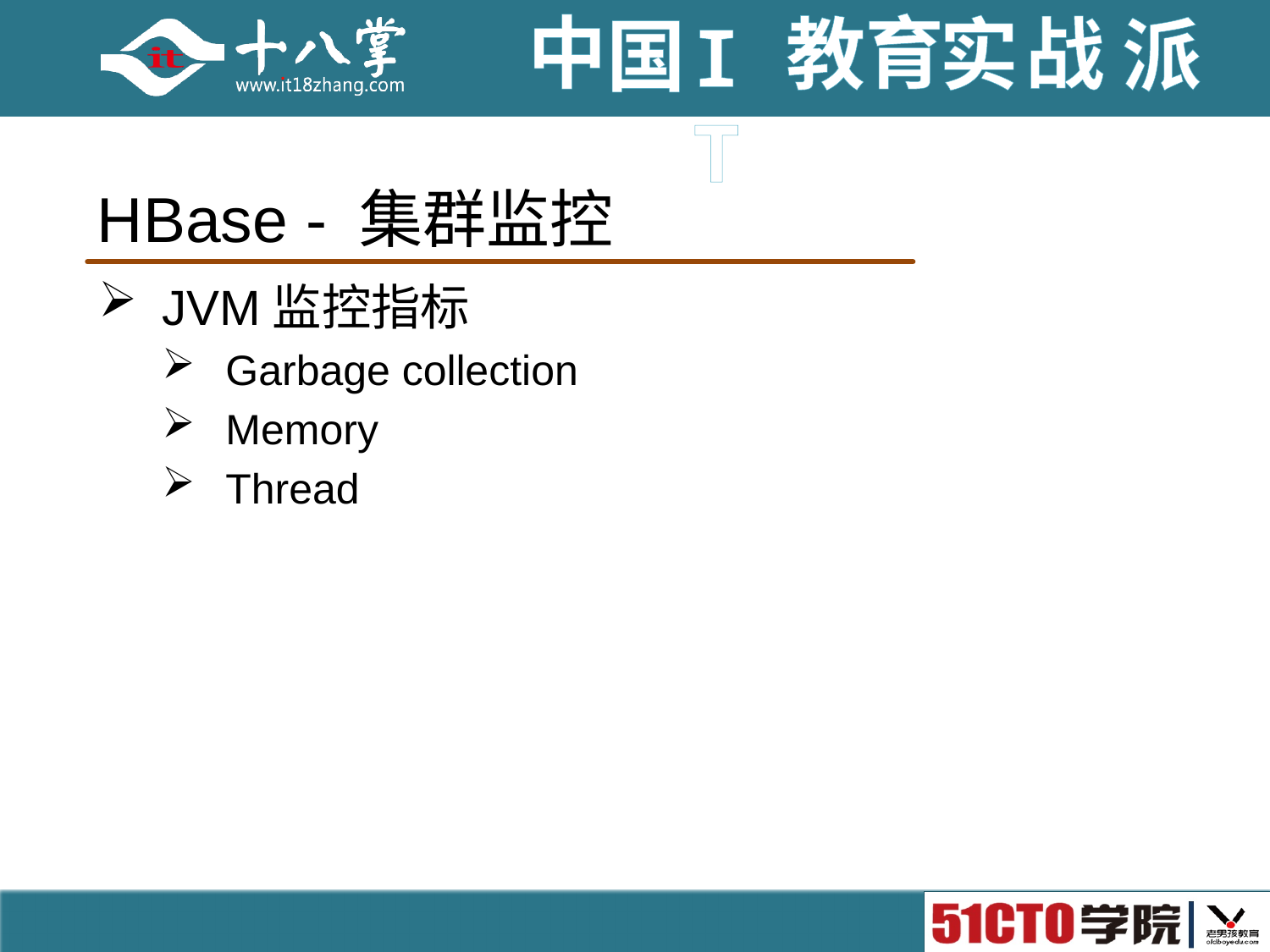

# HBase - 集群监控
JVM监控指标
Garbage collection
Memory
Thread